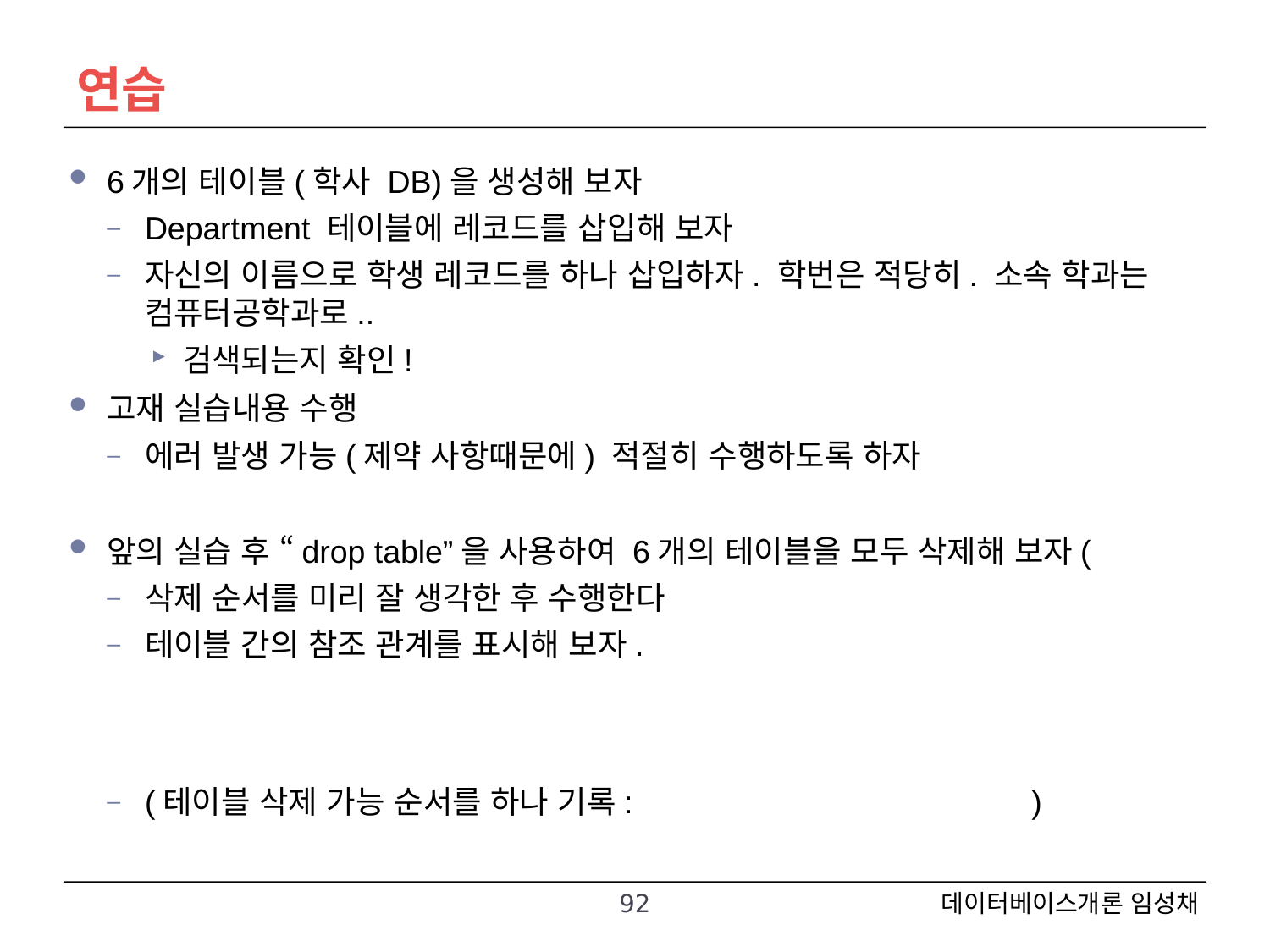

# 연습
6개의 테이블(학사 DB)을 생성해 보자
Department 테이블에 레코드를 삽입해 보자
자신의 이름으로 학생 레코드를 하나 삽입하자. 학번은 적당히. 소속 학과는 컴퓨터공학과로..
검색되는지 확인!
고재 실습내용 수행
에러 발생 가능(제약 사항때문에) 적절히 수행하도록 하자

앞의 실습 후 “drop table”을 사용하여 6개의 테이블을 모두 삭제해 보자(
삭제 순서를 미리 잘 생각한 후 수행한다
테이블 간의 참조 관계를 표시해 보자.

(테이블 삭제 가능 순서를 하나 기록:                                             )

92
데이터베이스개론 임성채